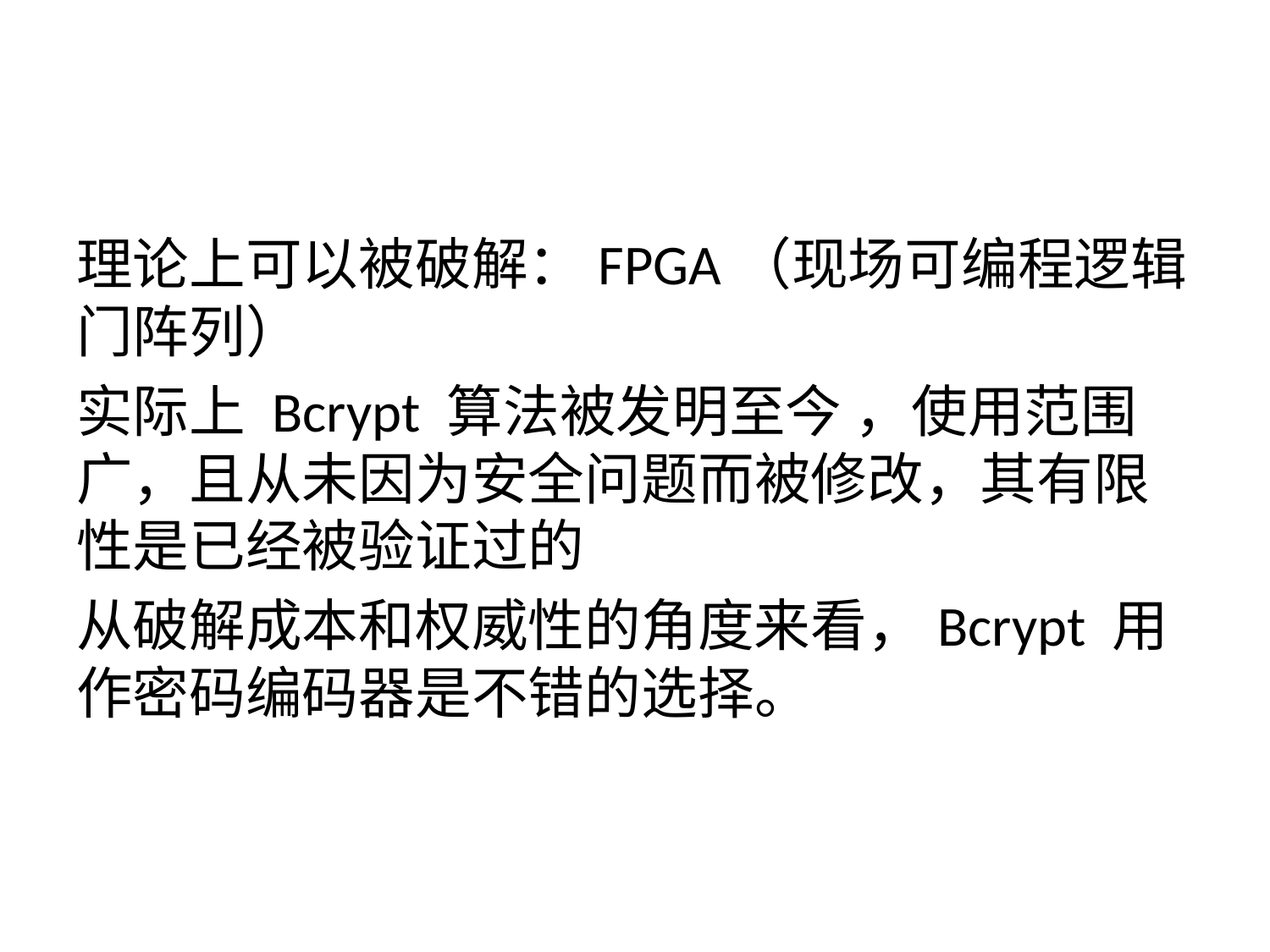

理论上可以被破解：FPGA（现场可编程逻辑门阵列）
实际上 Bcrypt 算法被发明至今 ，使用范围广，且从未因为安全问题而被修改，其有限性是已经被验证过的
从破解成本和权威性的角度来看，Bcrypt 用作密码编码器是不错的选择。